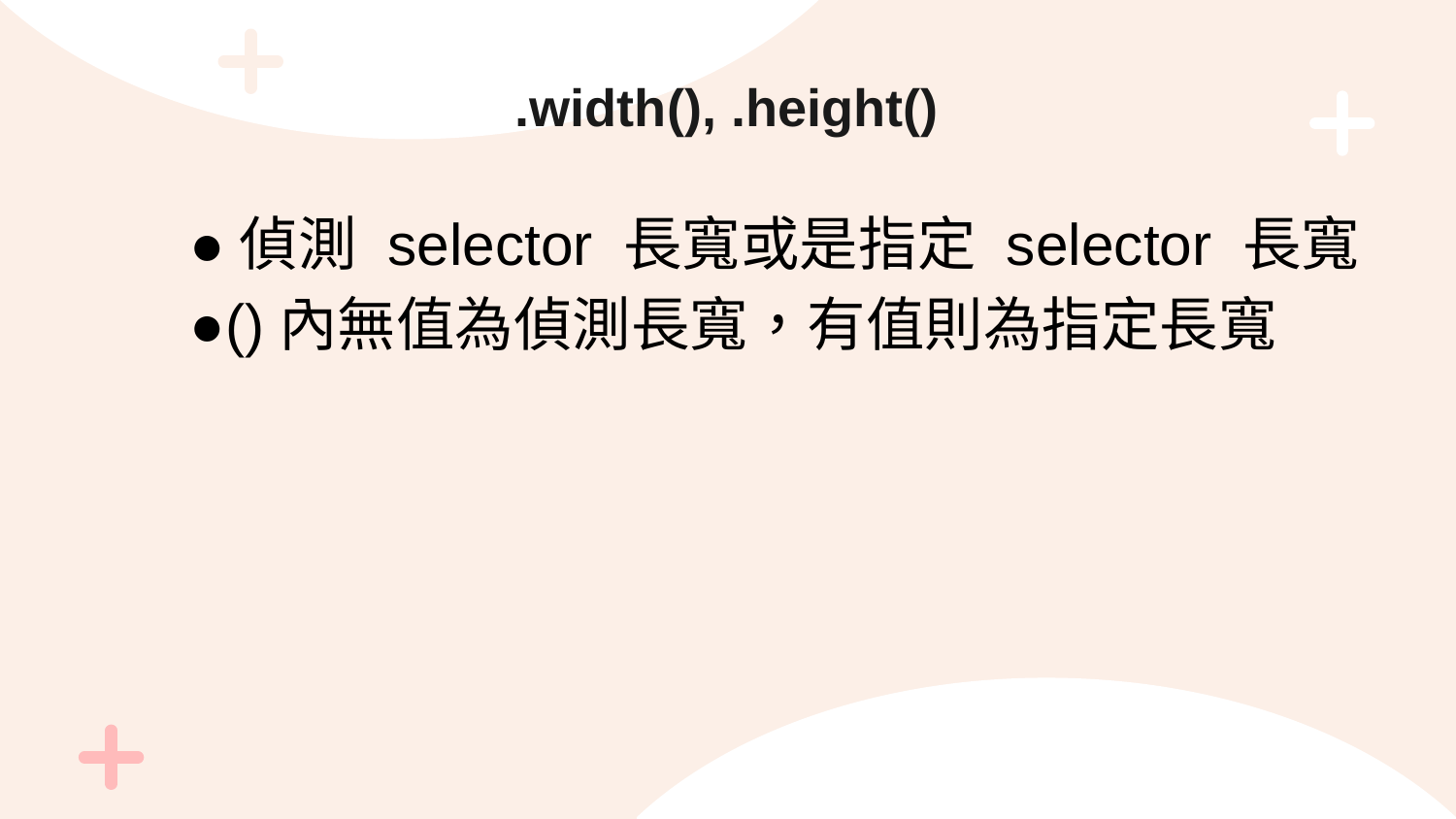

.width(), .height()
# ●偵測 selector 長寬或是指定 selector 長寬
●()內無值為偵測長寬，有值則為指定長寬